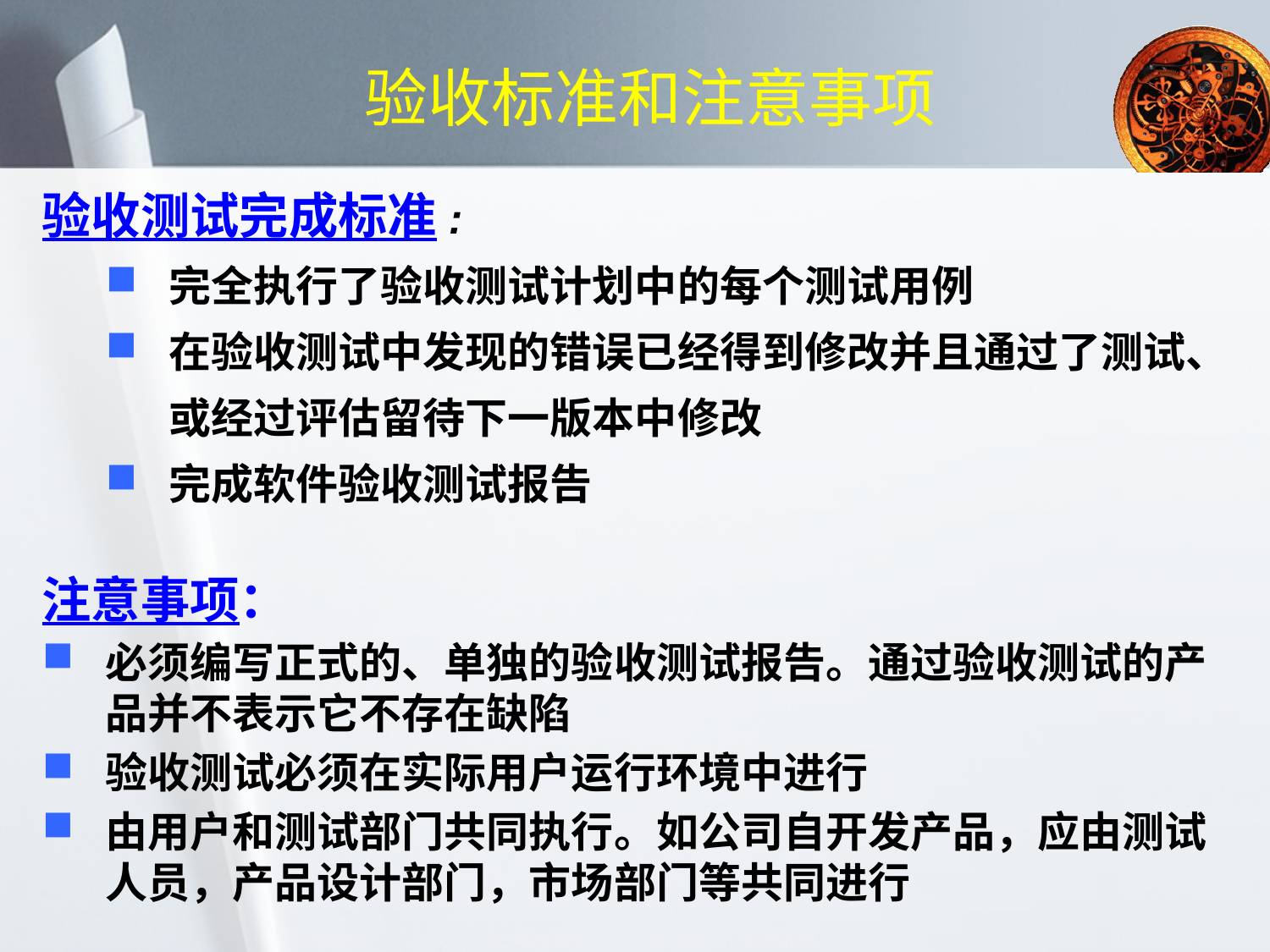

# 验收标准和注意事项
验收测试完成标准:
完全执行了验收测试计划中的每个测试用例
在验收测试中发现的错误已经得到修改并且通过了测试、或经过评估留待下一版本中修改
完成软件验收测试报告

注意事项：
必须编写正式的、单独的验收测试报告。通过验收测试的产品并不表示它不存在缺陷
验收测试必须在实际用户运行环境中进行
由用户和测试部门共同执行。如公司自开发产品，应由测试人员，产品设计部门，市场部门等共同进行